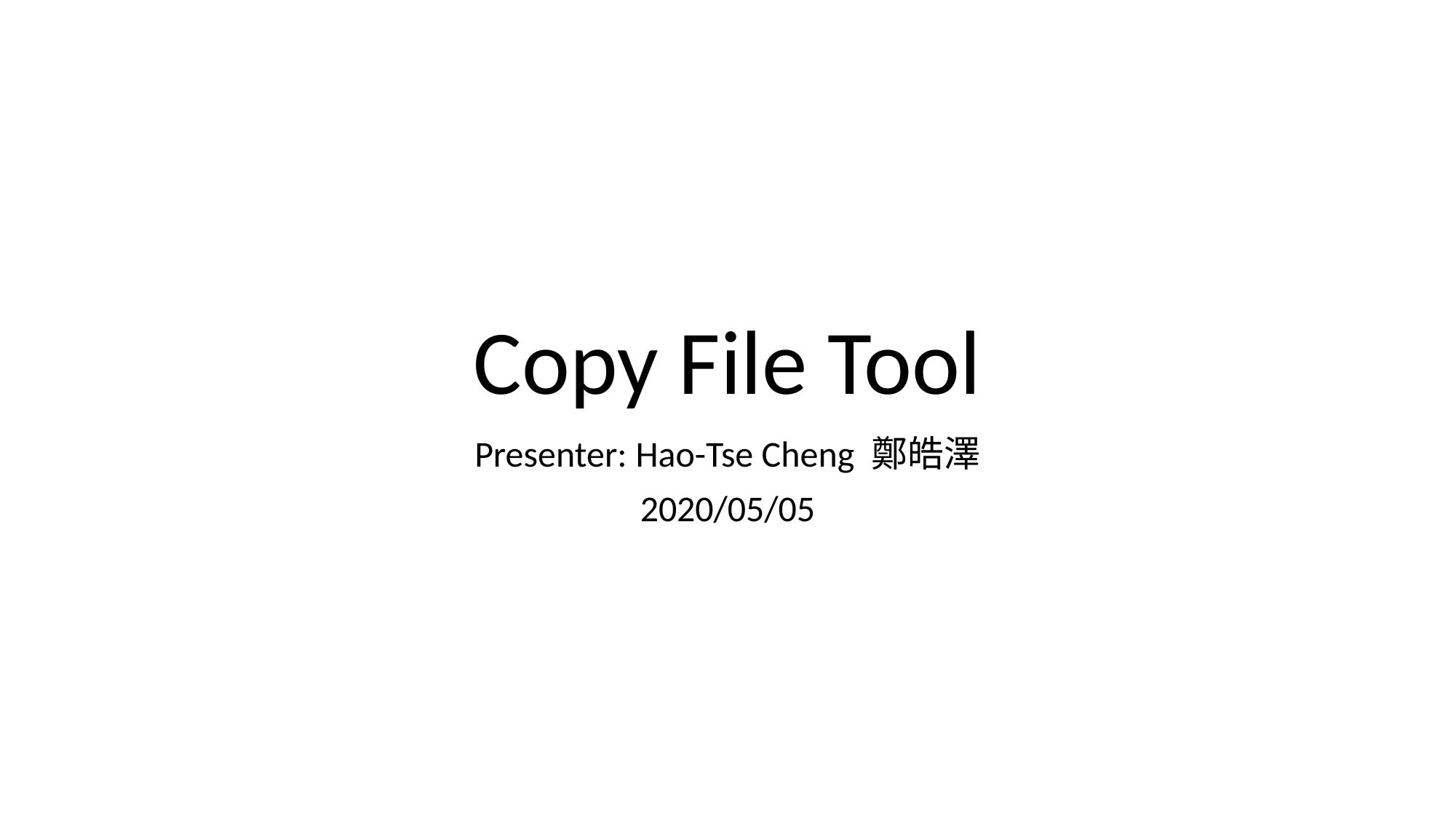

# Copy File Tool
Presenter: Hao-Tse Cheng 鄭皓澤
2020/05/05